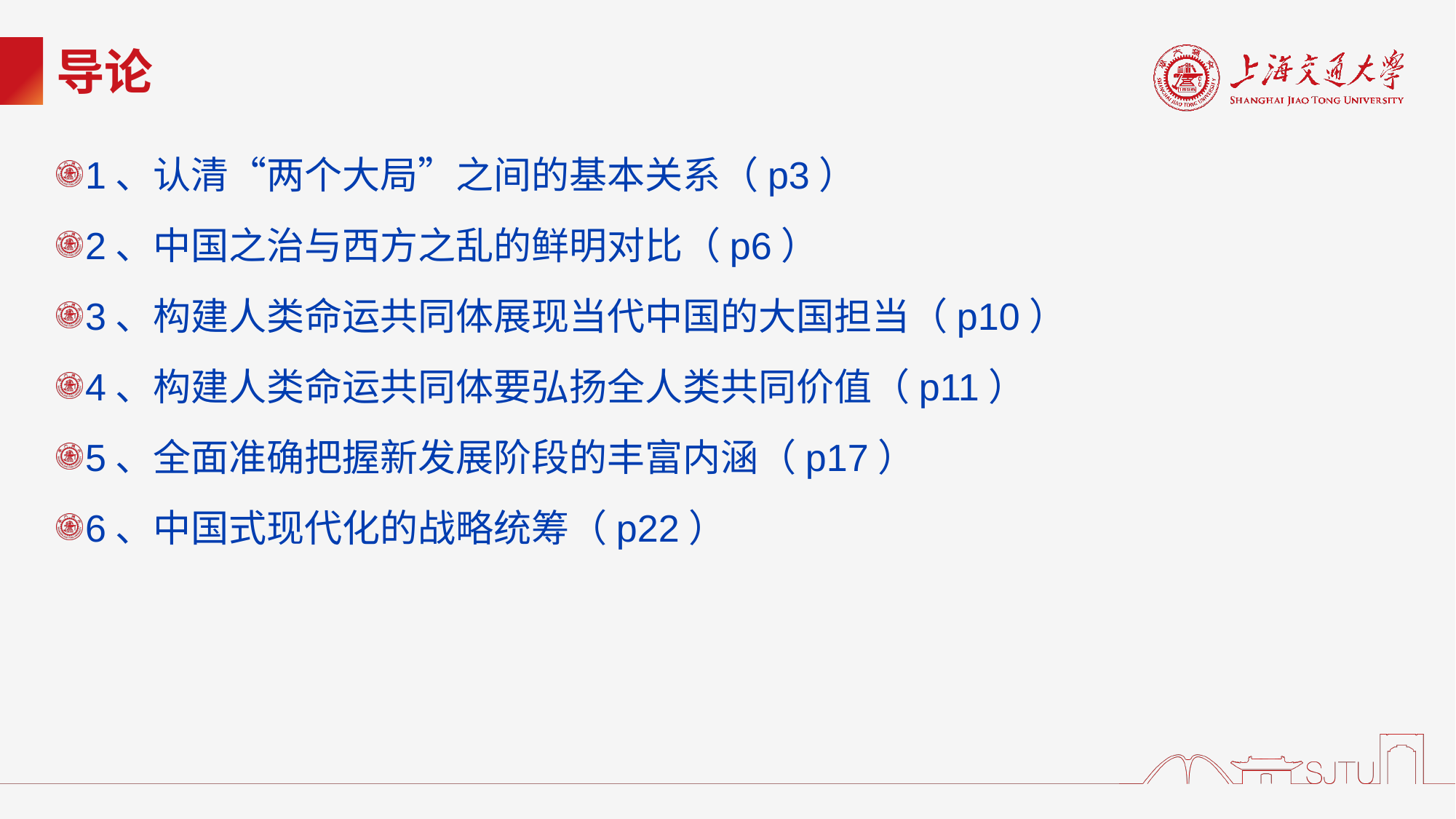

# 导论
1、认清“两个大局”之间的基本关系（p3）
2、中国之治与西方之乱的鲜明对比（p6）
3、构建人类命运共同体展现当代中国的大国担当（p10）
4、构建人类命运共同体要弘扬全人类共同价值（p11）
5、全面准确把握新发展阶段的丰富内涵（p17）
6、中国式现代化的战略统筹（p22）